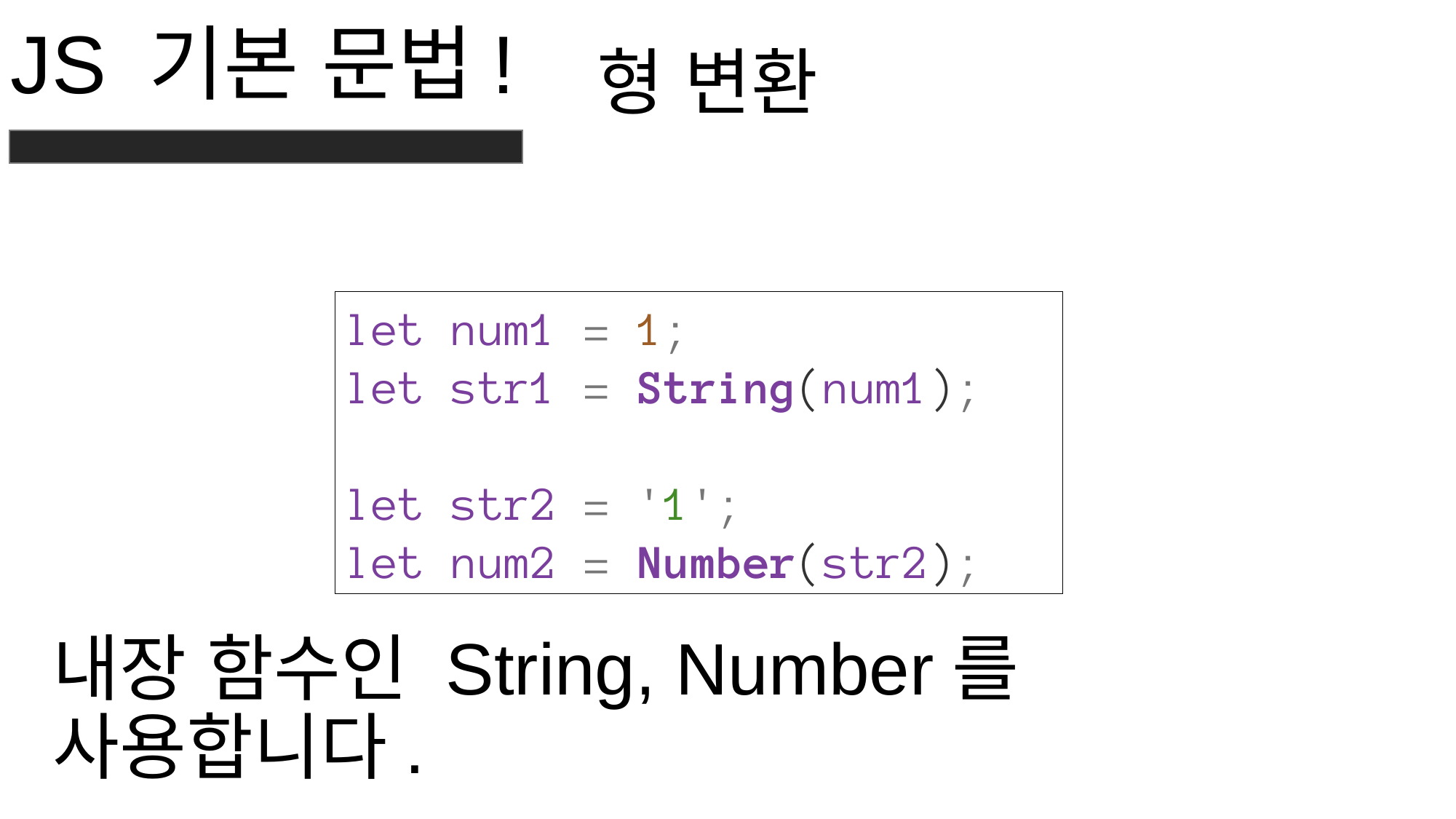

JS 기본 문법!
형 변환

let num1 = 1;
let str1 = String(num1);
let str2 = '1';
let num2 = Number(str2);
내장 함수인 String, Number를 사용합니다.